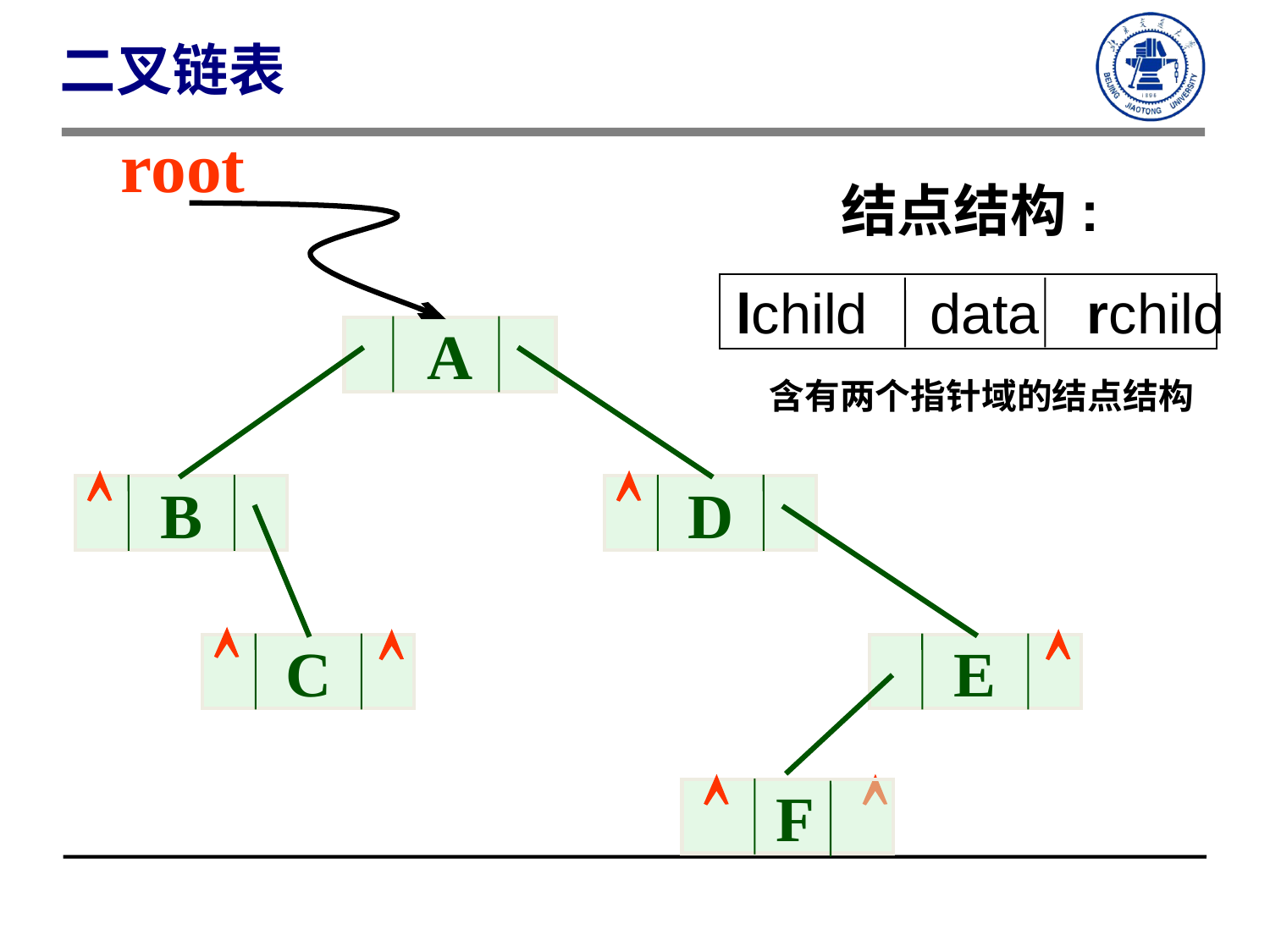

二叉链表
root

A

∧
∧
B

D

∧
∧
∧
C

E

∧
∧
 F

结点结构:
lchild    data   rchild

含有两个指针域的结点结构